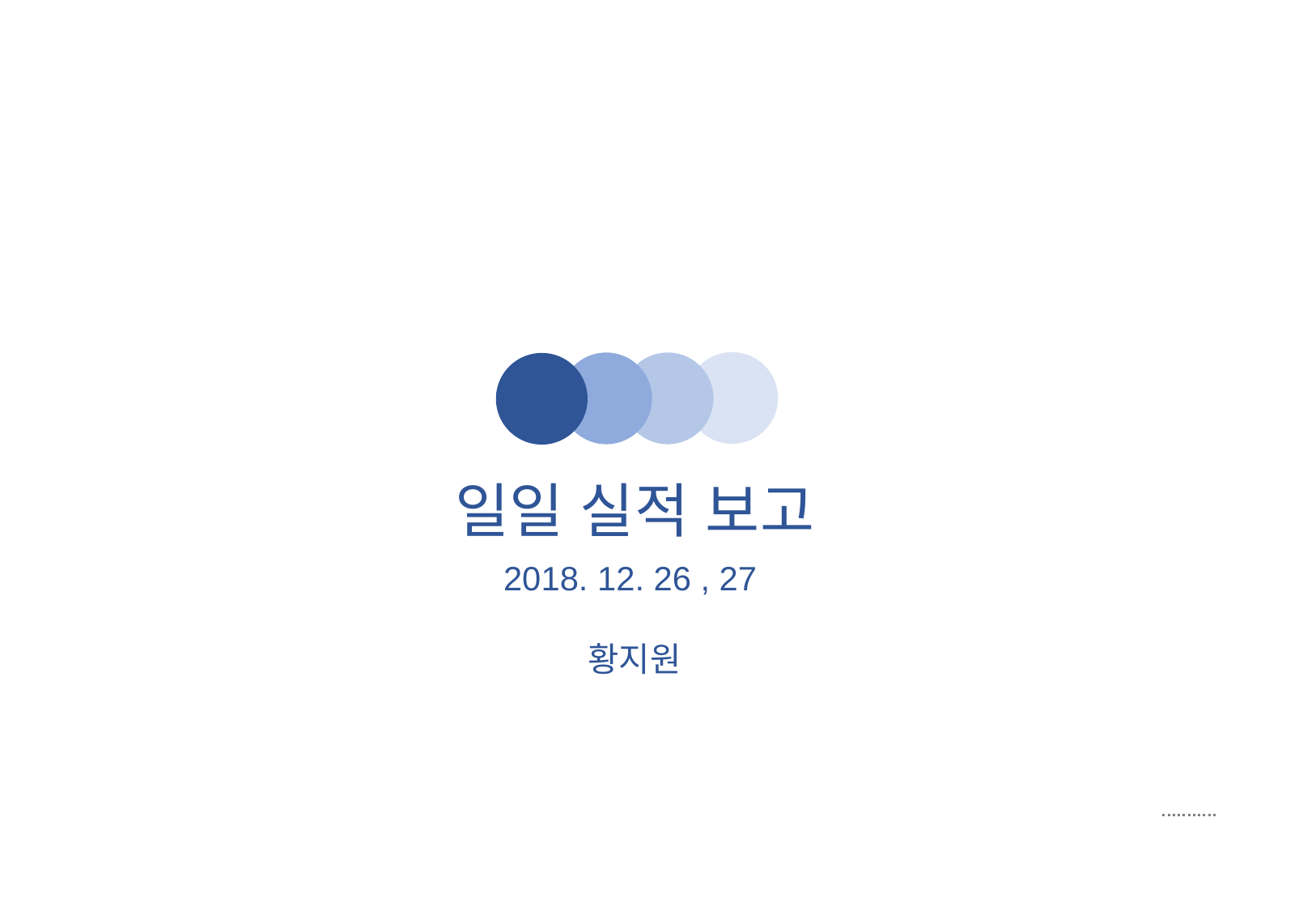

일일 실적 보고
2018. 12. 26 , 27

황지원